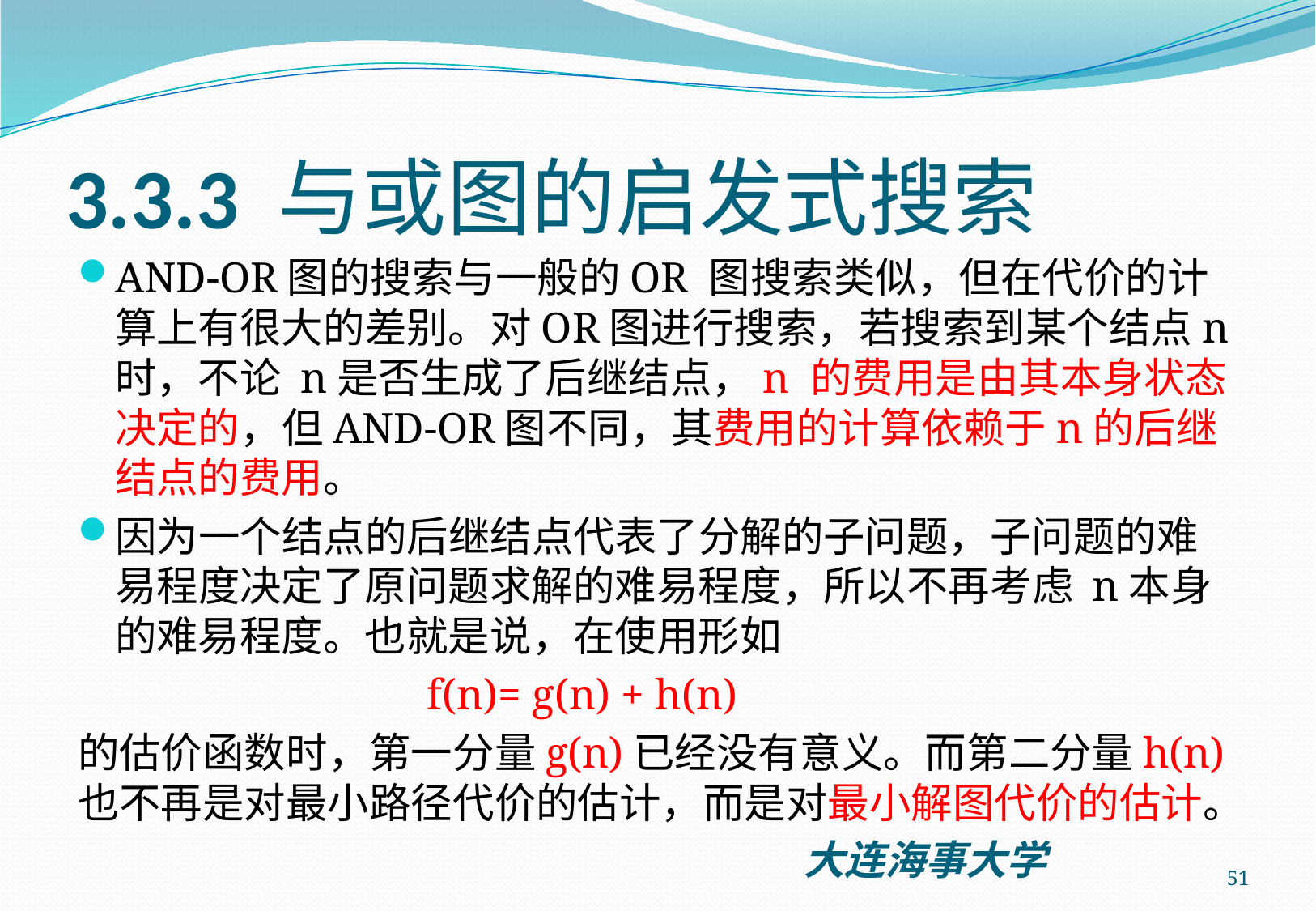

# 3.3.3 与或图的启发式搜索
AND-OR图的搜索与一般的OR 图搜索类似，但在代价的计算上有很大的差别。对OR图进行搜索，若搜索到某个结点n 时，不论 n是否生成了后继结点，n 的费用是由其本身状态决定的，但AND-OR图不同，其费用的计算依赖于n的后继结点的费用。
因为一个结点的后继结点代表了分解的子问题，子问题的难易程度决定了原问题求解的难易程度，所以不再考虑 n本身的难易程度。也就是说，在使用形如
                                f(n)= g(n) + h(n)
的估价函数时，第一分量g(n)已经没有意义。而第二分量h(n)也不再是对最小路径代价的估计，而是对最小解图代价的估计。
51